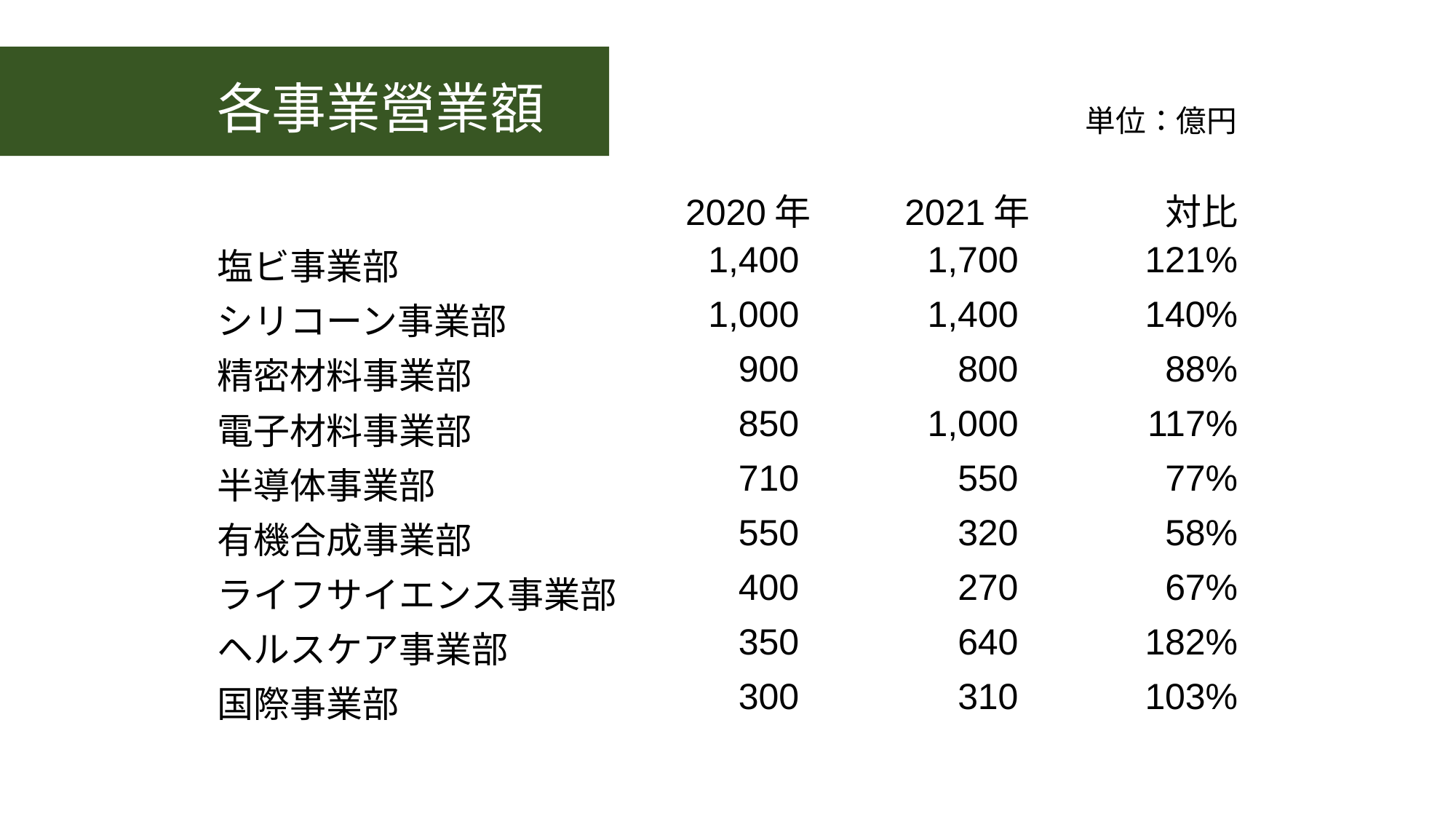

各事業營業額
単位：億円
|  | 2020年 | 2021年 | 対比 |
| --- | --- | --- | --- |
| 塩ビ事業部 | 1,400 | 1,700 | 121% |
| シリコーン事業部 | 1,000 | 1,400 | 140% |
| 精密材料事業部 | 900 | 800 | 88% |
| 電子材料事業部 | 850 | 1,000 | 117% |
| 半導体事業部 | 710 | 550 | 77% |
| 有機合成事業部 | 550 | 320 | 58% |
| ライフサイエンス事業部 | 400 | 270 | 67% |
| ヘルスケア事業部 | 350 | 640 | 182% |
| 国際事業部 | 300 | 310 | 103% |